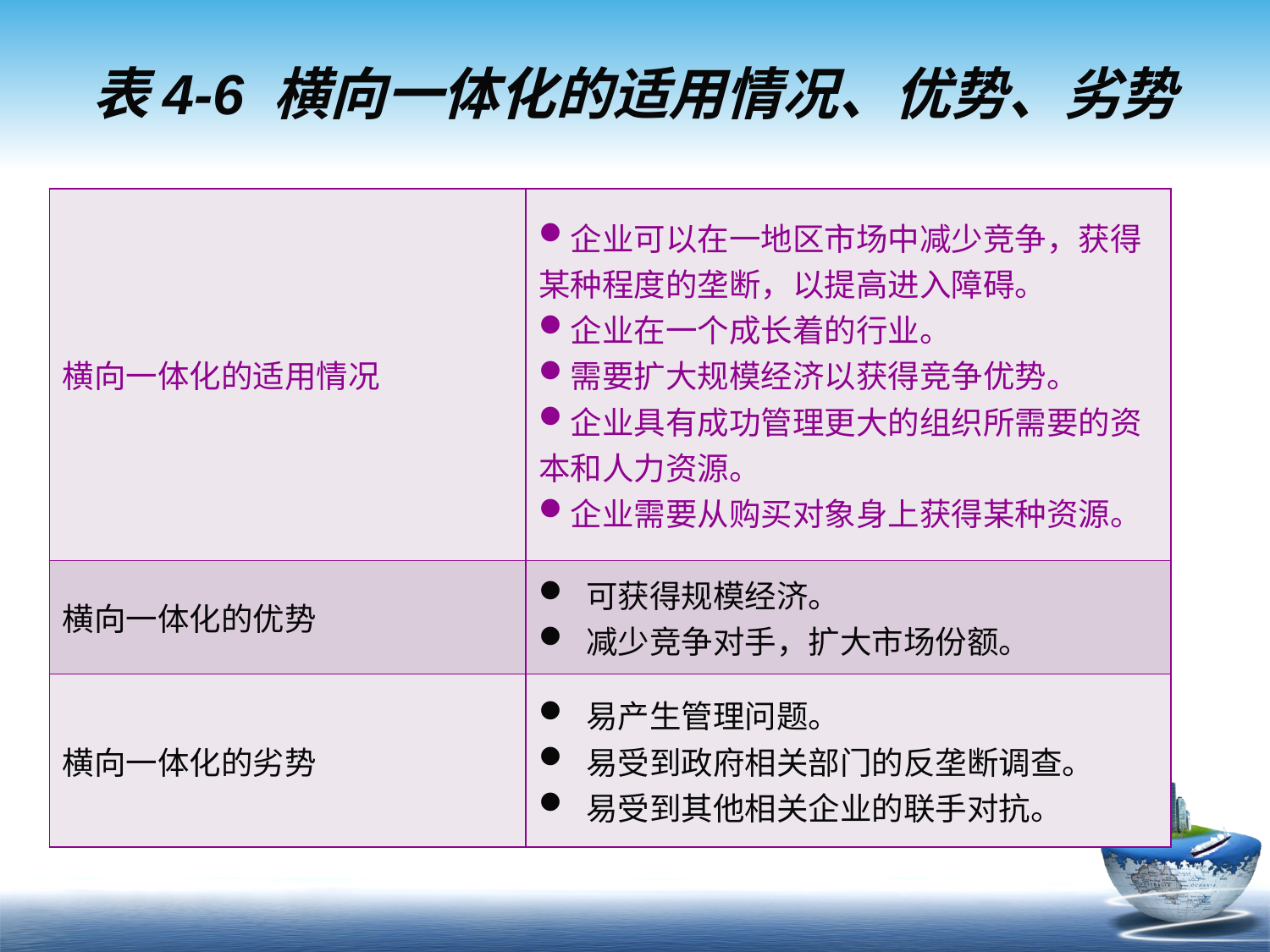

# 表4-6 横向一体化的适用情况、优势、劣势
| 横向一体化的适用情况 | 企业可以在一地区市场中减少竞争，获得某种程度的垄断，以提高进入障碍。 企业在一个成长着的行业。 需要扩大规模经济以获得竞争优势。 企业具有成功管理更大的组织所需要的资本和人力资源。 企业需要从购买对象身上获得某种资源。 |
| --- | --- |
| 横向一体化的优势 | 可获得规模经济。 减少竞争对手，扩大市场份额。 |
| 横向一体化的劣势 | 易产生管理问题。 易受到政府相关部门的反垄断调查。 易受到其他相关企业的联手对抗。 |